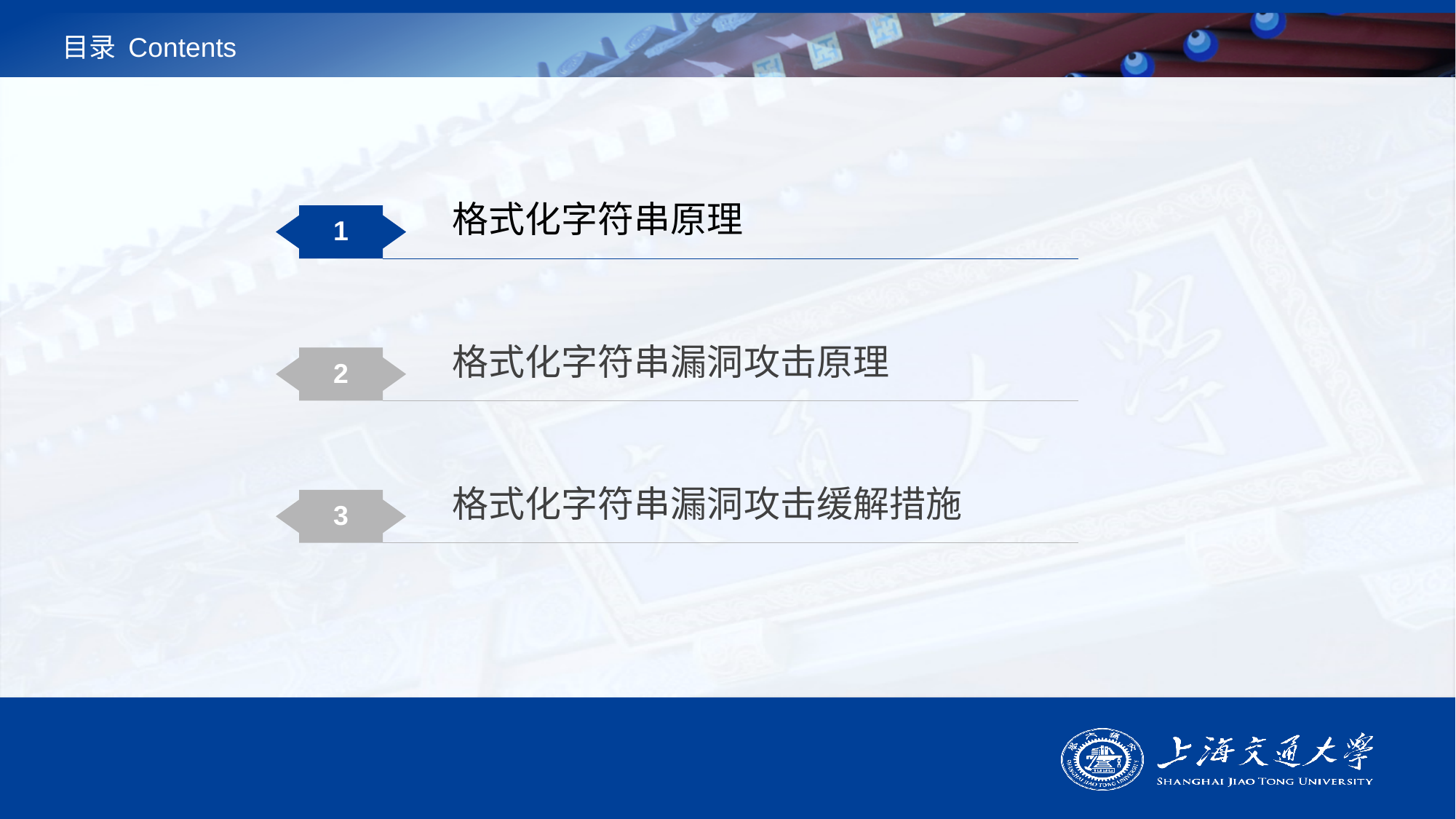

# 目录 Contents
格式化字符串原理
1

格式化字符串漏洞攻击原理
2

格式化字符串漏洞攻击缓解措施
3